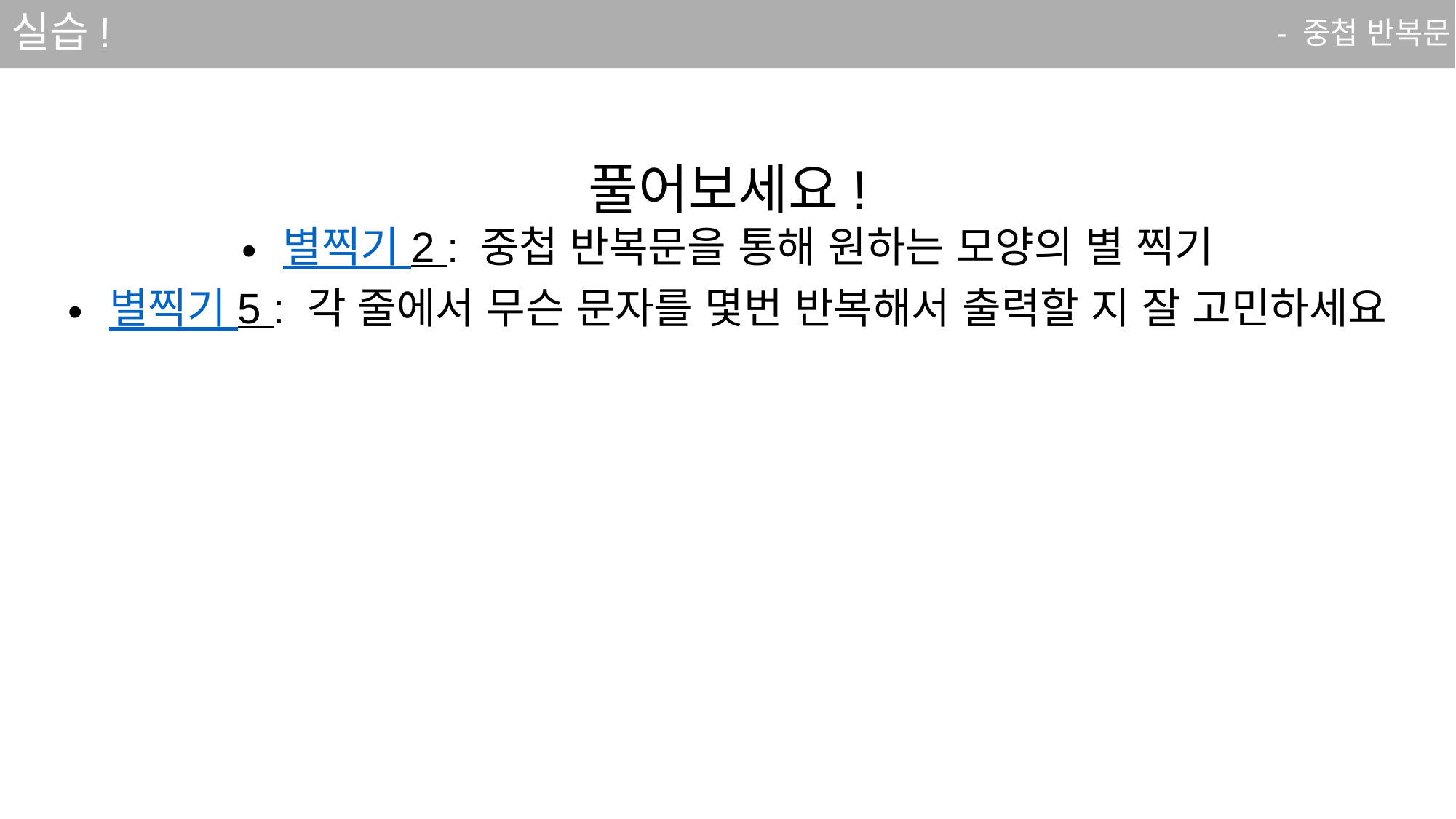

# 실습!
- 중첩 반복문
풀어보세요!
별찍기 2 : 중첩 반복문을 통해 원하는 모양의 별 찍기
별찍기 5 : 각 줄에서 무슨 문자를 몇번 반복해서 출력할 지 잘 고민하세요